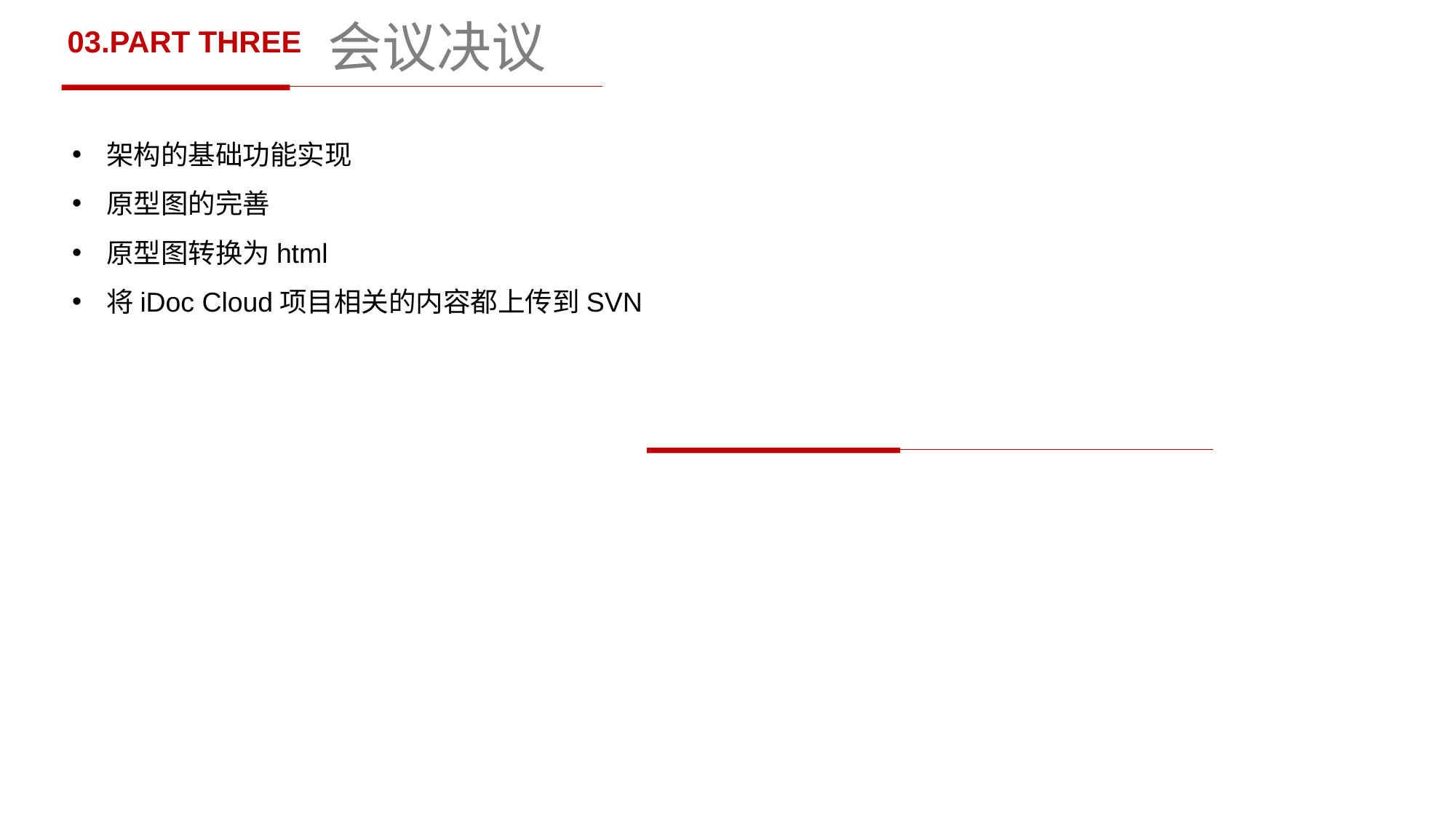

# 会议决议
03.PART THREE

架构的基础功能实现
原型图的完善
原型图转换为html
将iDoc Cloud项目相关的内容都上传到SVN